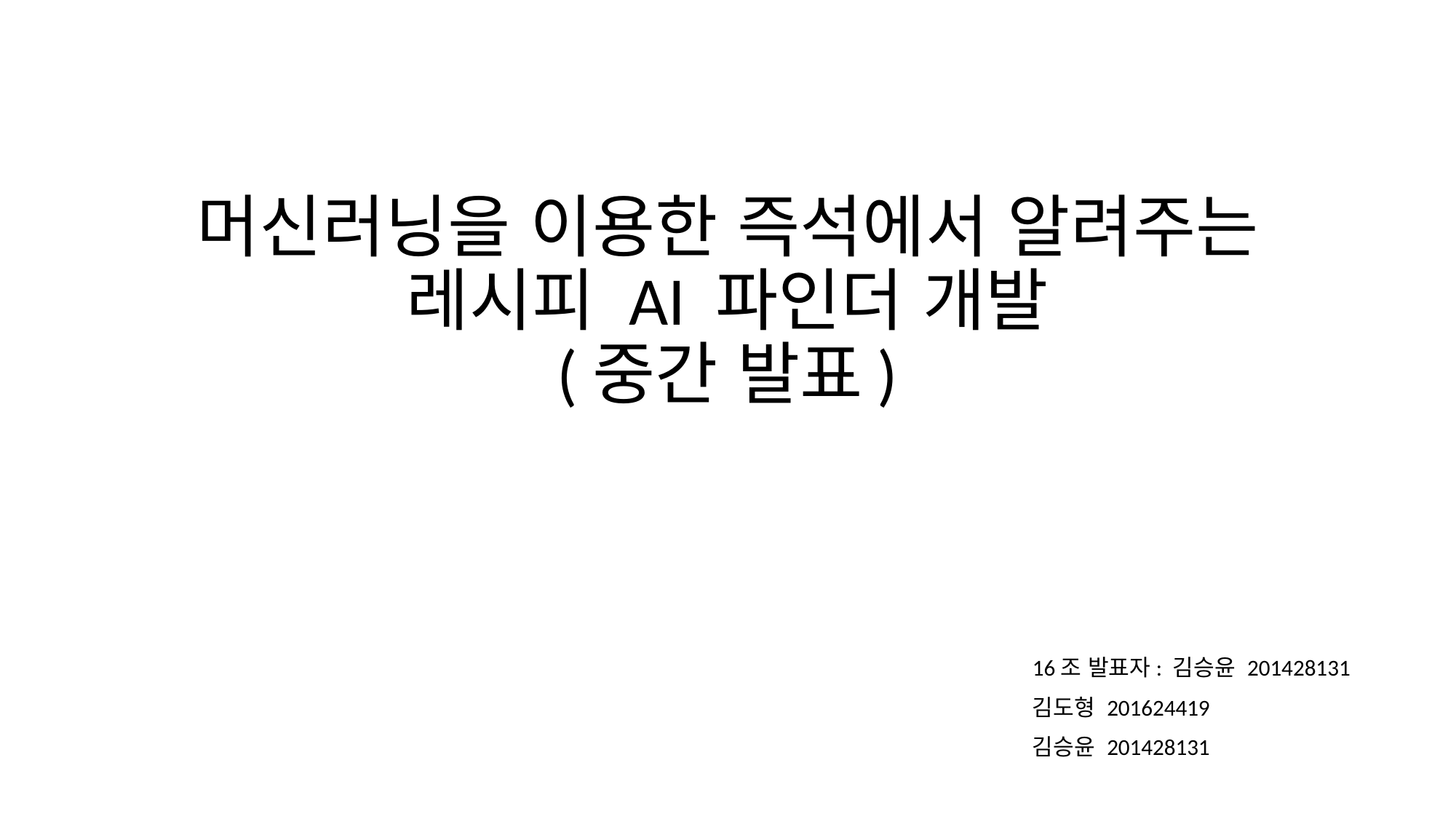

# 머신러닝을 이용한 즉석에서 알려주는 레시피 AI 파인더 개발 (중간 발표)
16조 발표자: 김승윤 201428131
김도형 201624419
김승윤 201428131